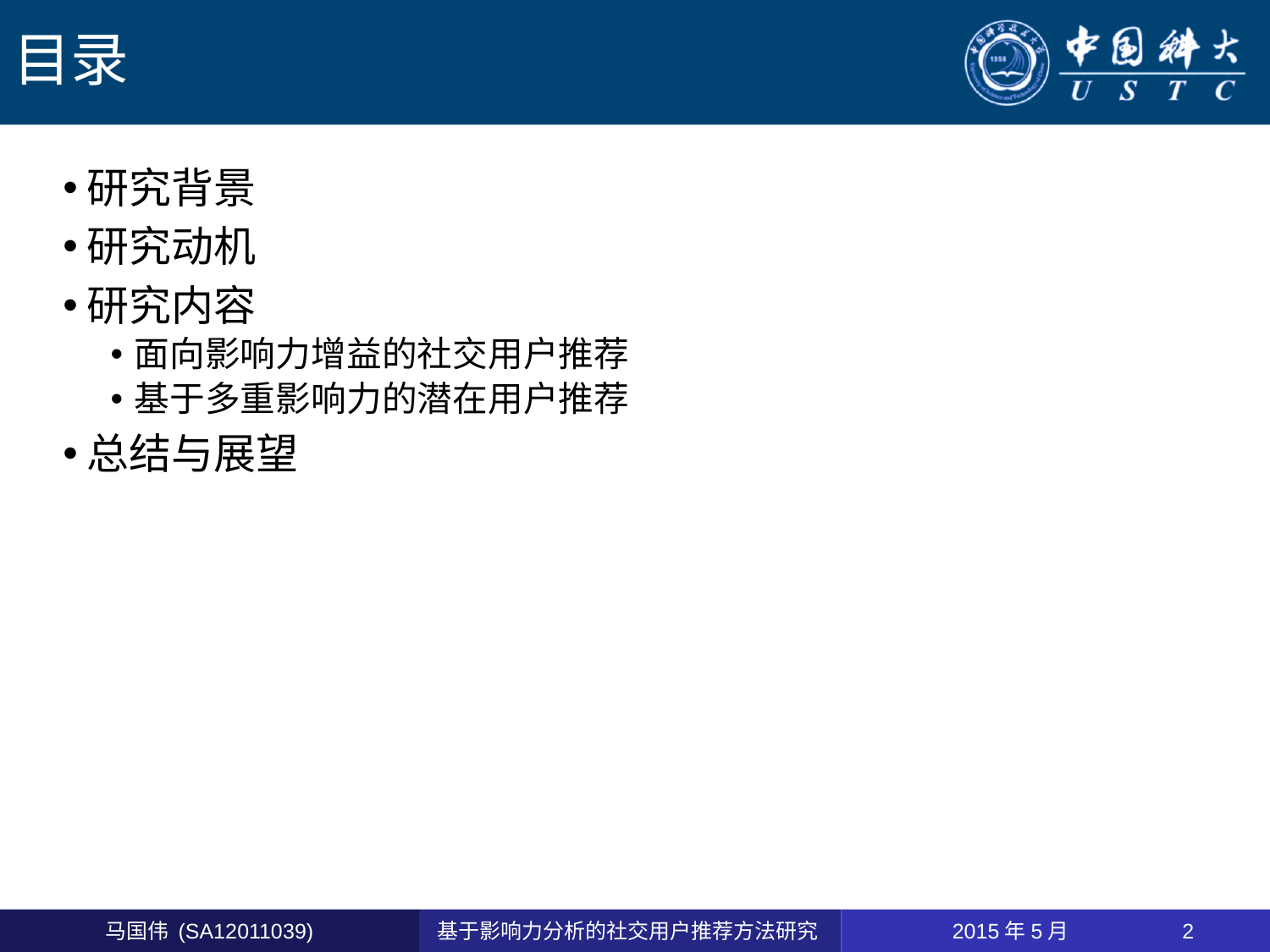

# 目录
研究背景
研究动机
研究内容
面向影响力增益的社交用户推荐
基于多重影响力的潜在用户推荐
总结与展望
2015年5月
2